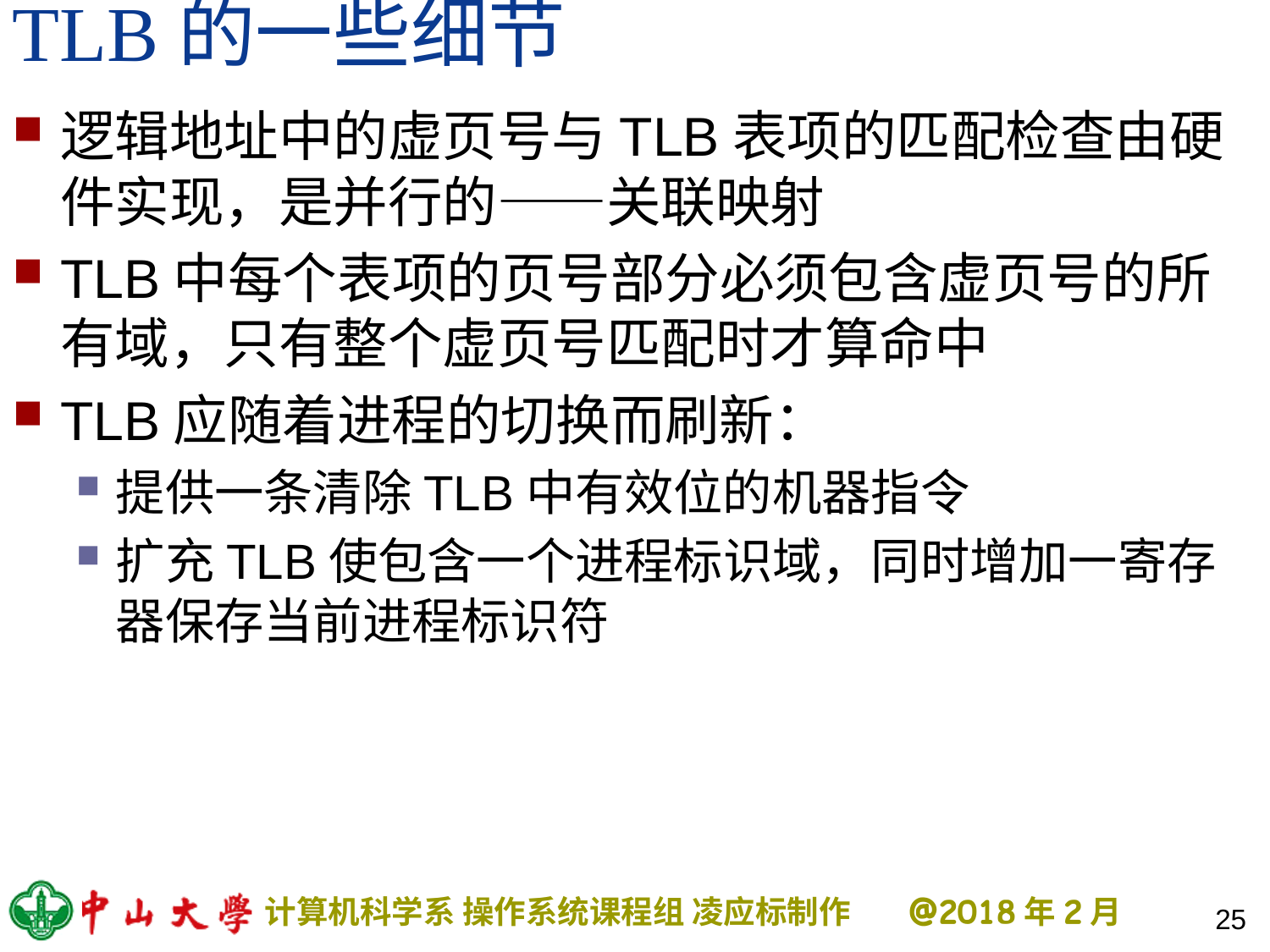

# TLB的一些细节
逻辑地址中的虚页号与TLB表项的匹配检查由硬件实现，是并行的——关联映射
TLB中每个表项的页号部分必须包含虚页号的所有域，只有整个虚页号匹配时才算命中
TLB应随着进程的切换而刷新：
提供一条清除TLB中有效位的机器指令
扩充TLB使包含一个进程标识域，同时增加一寄存器保存当前进程标识符
25